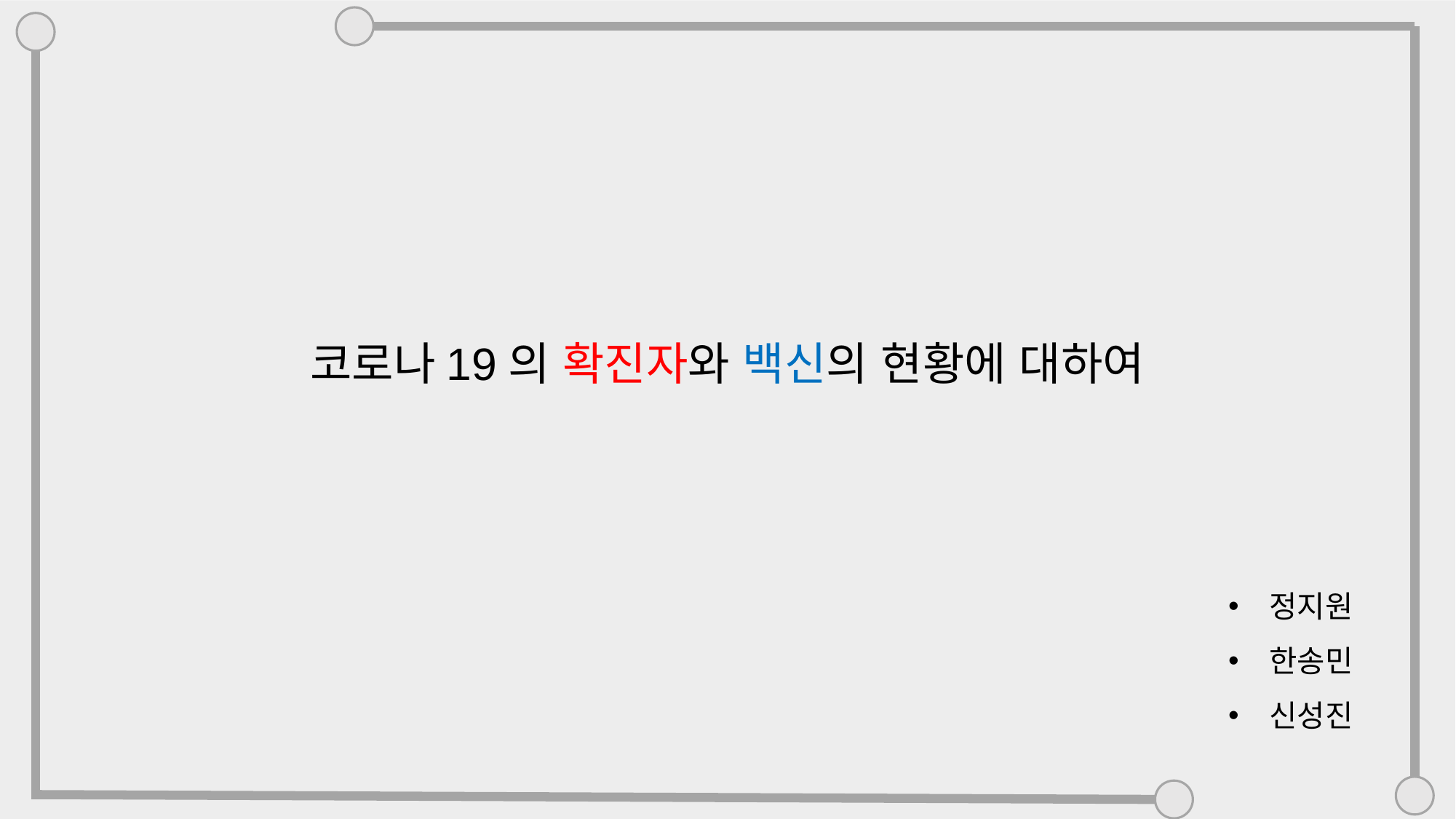

코로나19의 확진자와 백신의 현황에 대하여
정지원
한송민
신성진